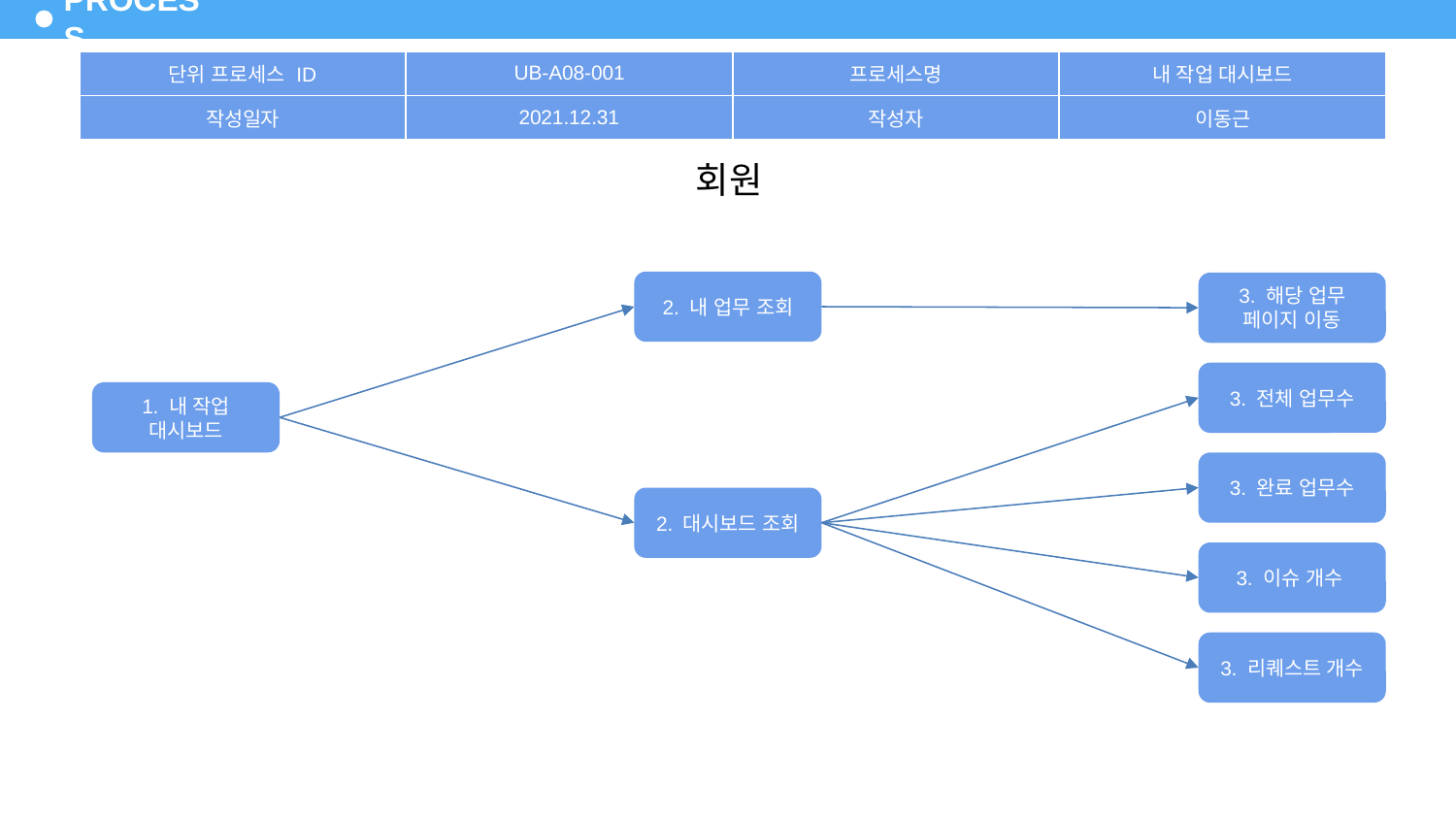

# PROCESS
| 단위 프로세스 ID | UB-A08-001 | 프로세스명 | 내 작업 대시보드 |
| --- | --- | --- | --- |
| 작성일자 | 2021.12.31 | 작성자 | 이동근 |
회원
2. 내 업무 조회
3. 해당 업무 페이지 이동
3. 전체 업무수
1. 내 작업 대시보드
3. 완료 업무수
2. 대시보드 조회
3. 이슈 개수
3. 리퀘스트 개수